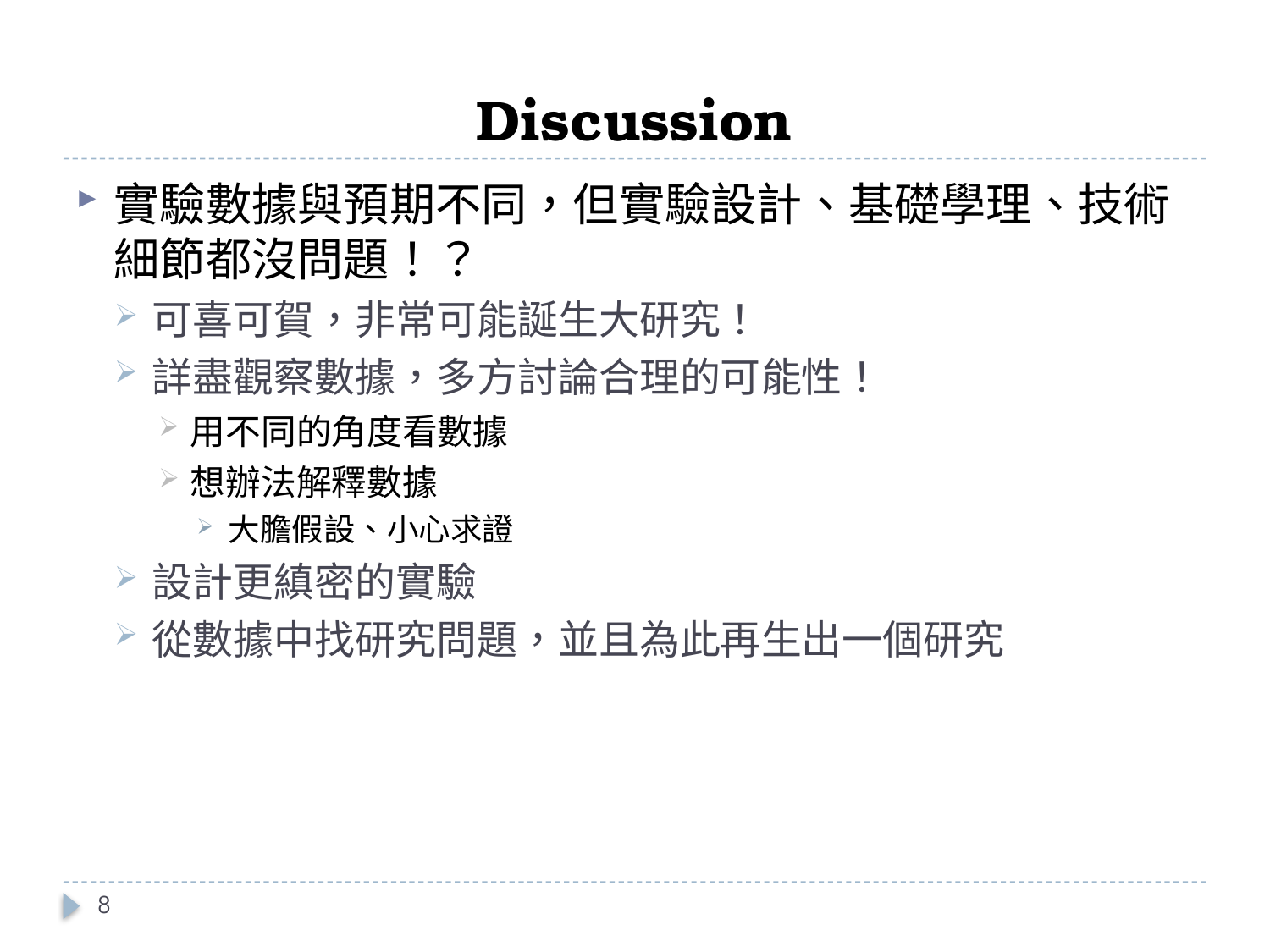

# Discussion
實驗數據與預期不同，但實驗設計、基礎學理、技術細節都沒問題！？
可喜可賀，非常可能誕生大研究！
詳盡觀察數據，多方討論合理的可能性！
用不同的角度看數據
想辦法解釋數據
大膽假設、小心求證
設計更縝密的實驗
從數據中找研究問題，並且為此再生出一個研究
8